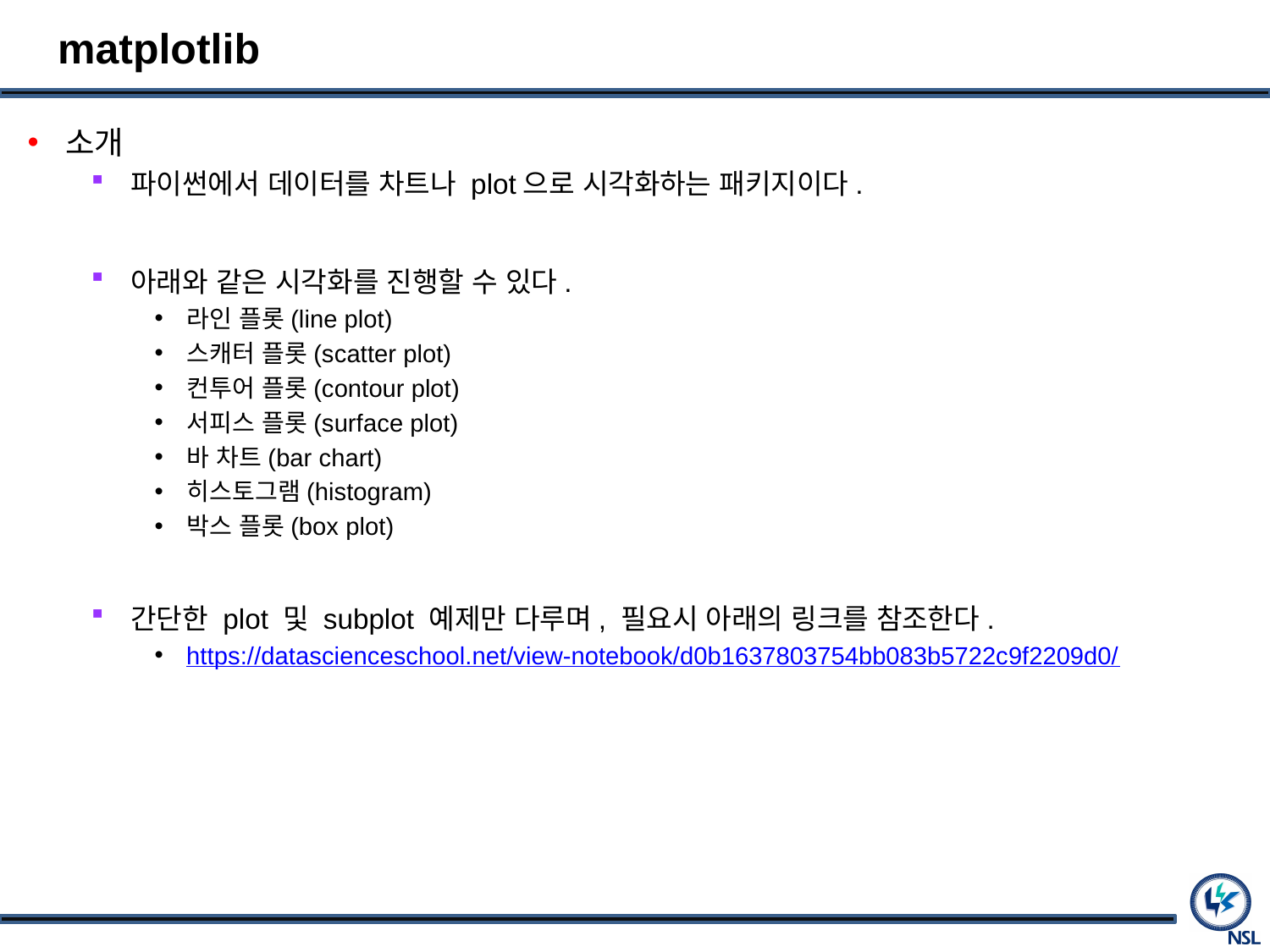

# matplotlib
소개
파이썬에서 데이터를 차트나 plot으로 시각화하는 패키지이다.

아래와 같은 시각화를 진행할 수 있다.
라인 플롯(line plot)
스캐터 플롯(scatter plot)
컨투어 플롯(contour plot)
서피스 플롯(surface plot)
바 차트(bar chart)
히스토그램(histogram)
박스 플롯(box plot)

간단한 plot 및 subplot 예제만 다루며, 필요시 아래의 링크를 참조한다.
https://datascienceschool.net/view-notebook/d0b1637803754bb083b5722c9f2209d0/